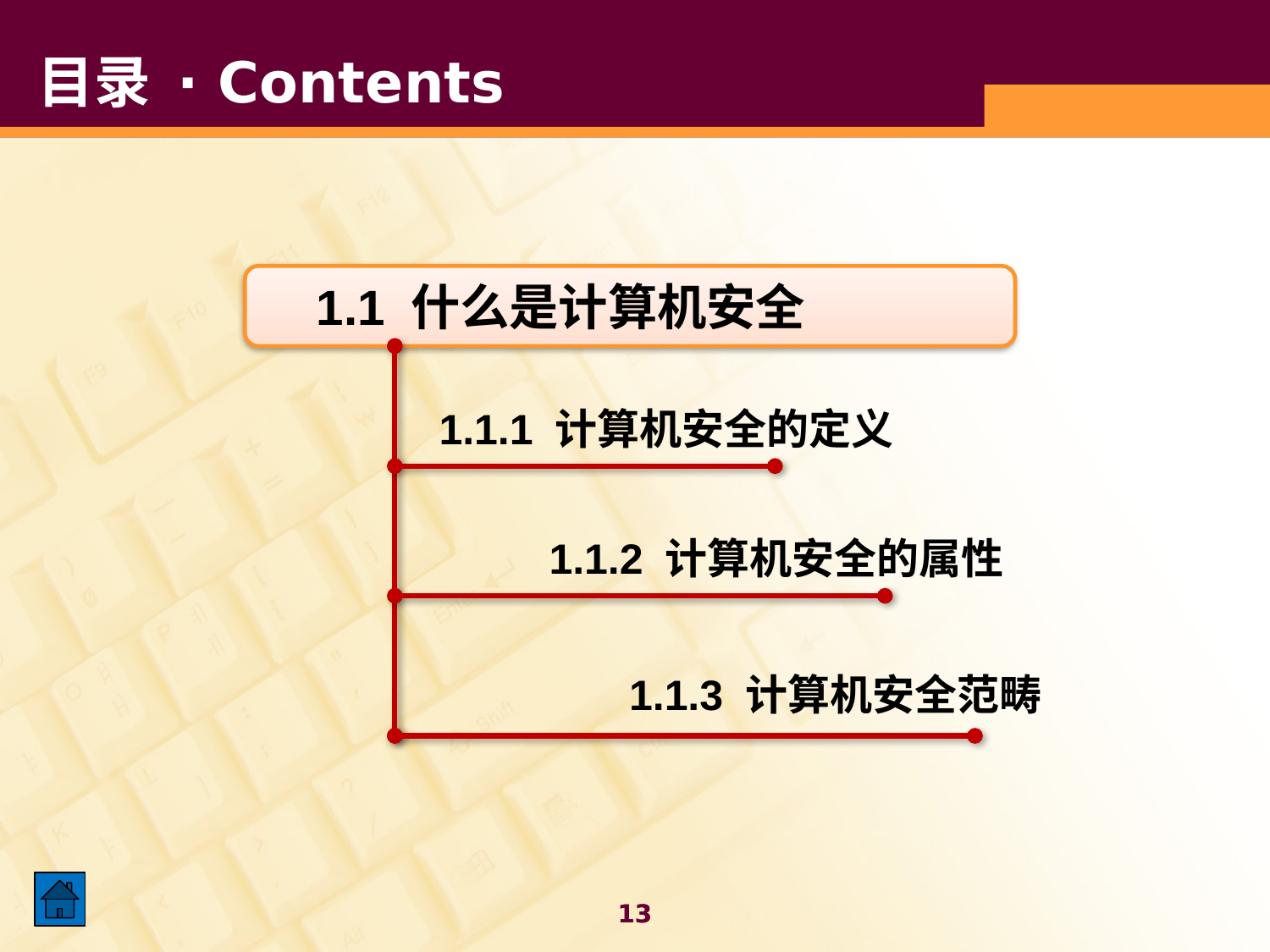

目录 · Contents

    1.1 什么是计算机安全
1.1.1 计算机安全的定义
1.1.2 计算机安全的属性
1.1.3 计算机安全范畴

13